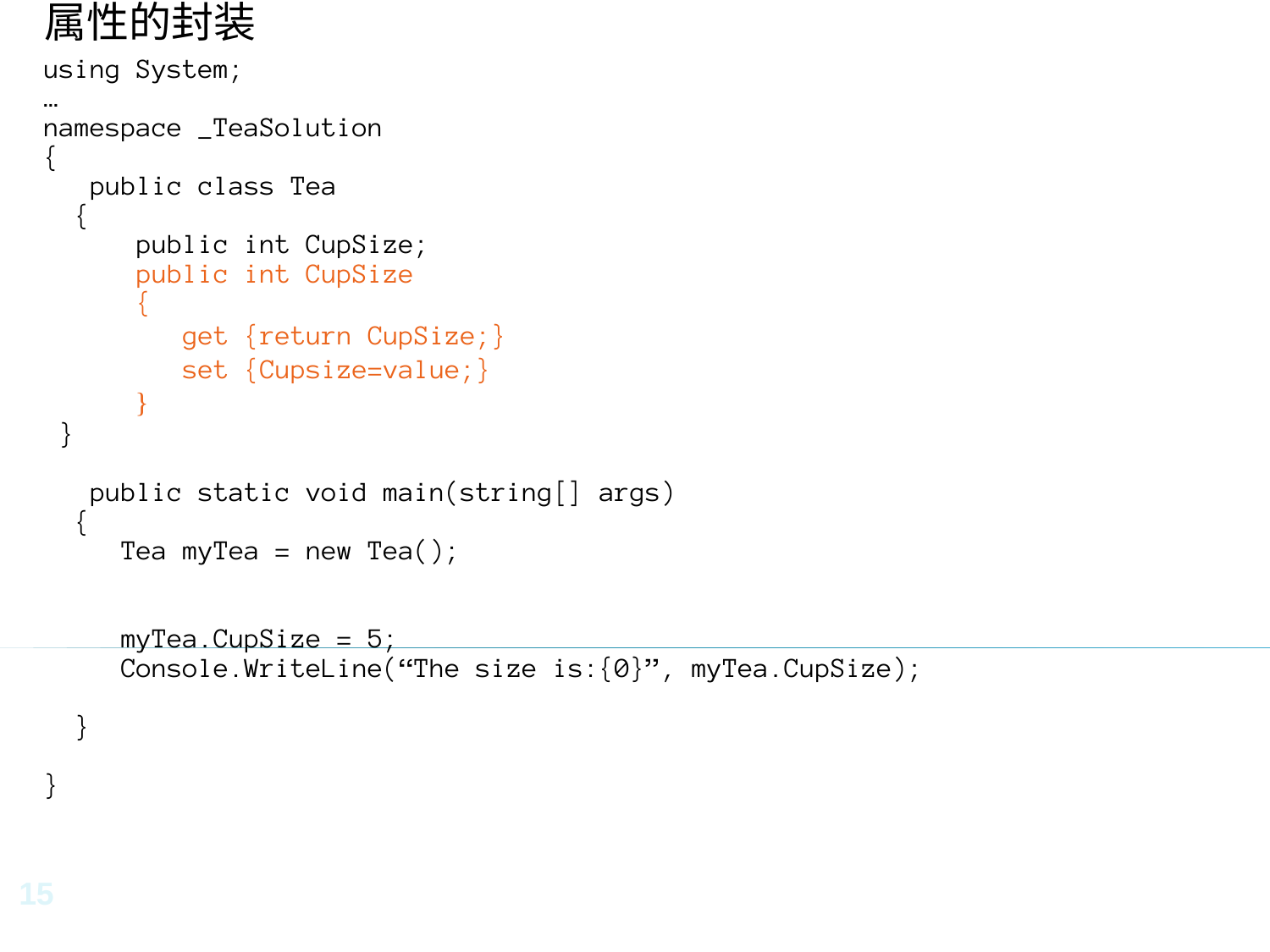

属性的封装
using System;
…
namespace _TeaSolution
{
   public class Tea
  {
      public int CupSize;
      public int CupSize
      {
         get {return CupSize;}
         set {Cupsize=value;}
             }
 }

   public static void main(string[] args)
  {
     Tea myTea = new Tea();

     myTea.CupSize = 5;
     Console.WriteLine(“The size is:{0}”, myTea.CupSize);

  }

}